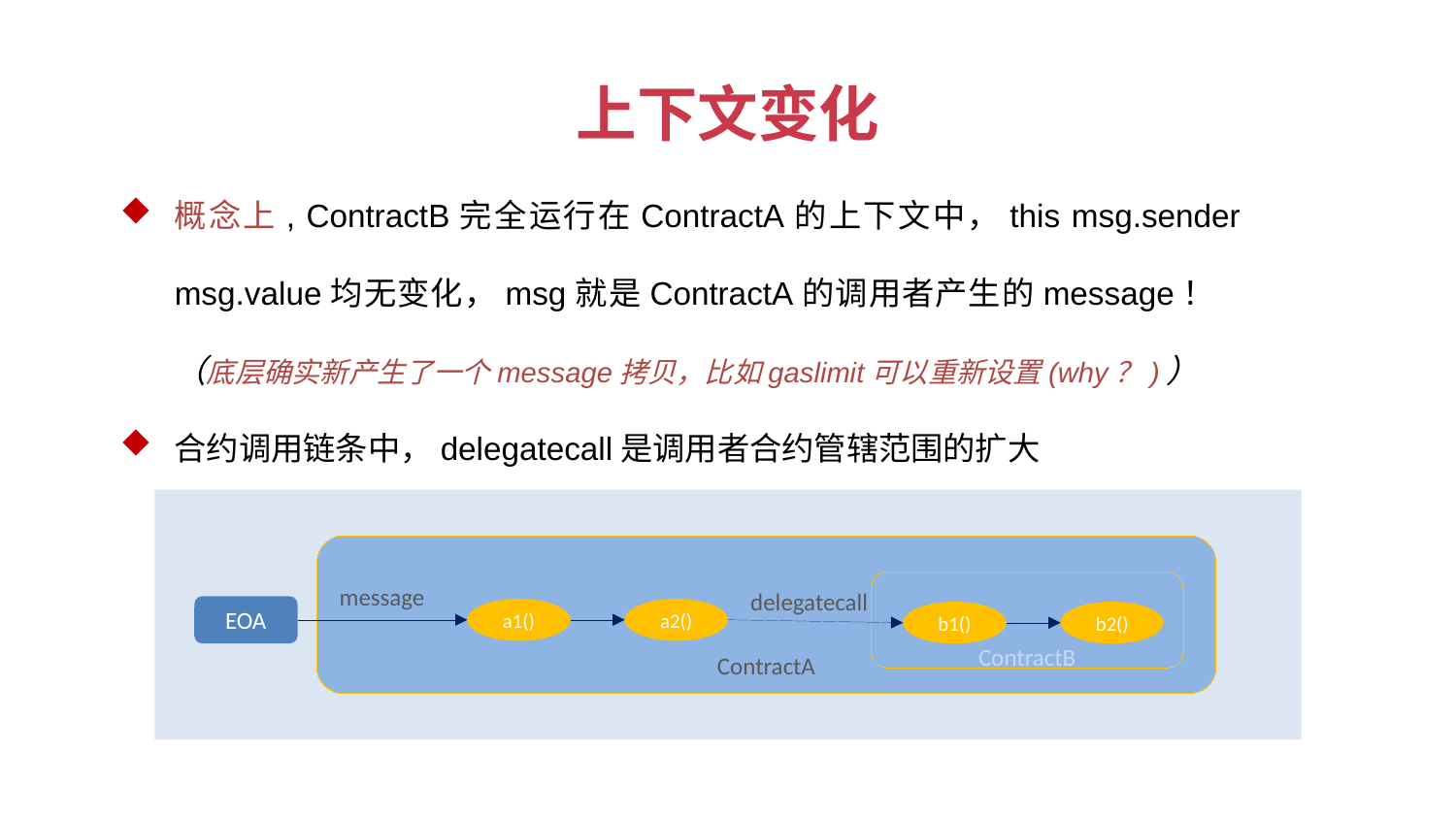

上下文变化
概念上, ContractB完全运行在ContractA的上下文中，this msg.sender msg.value均无变化，msg就是ContractA的调用者产生的message！    （底层确实新产生了一个message拷贝，比如gaslimit可以重新设置(why？)）
合约调用链条中，delegatecall是调用者合约管辖范围的扩大

ContractA
a1()
a2()

ContractB
b1()
b2()
EOA
message
delegatecall